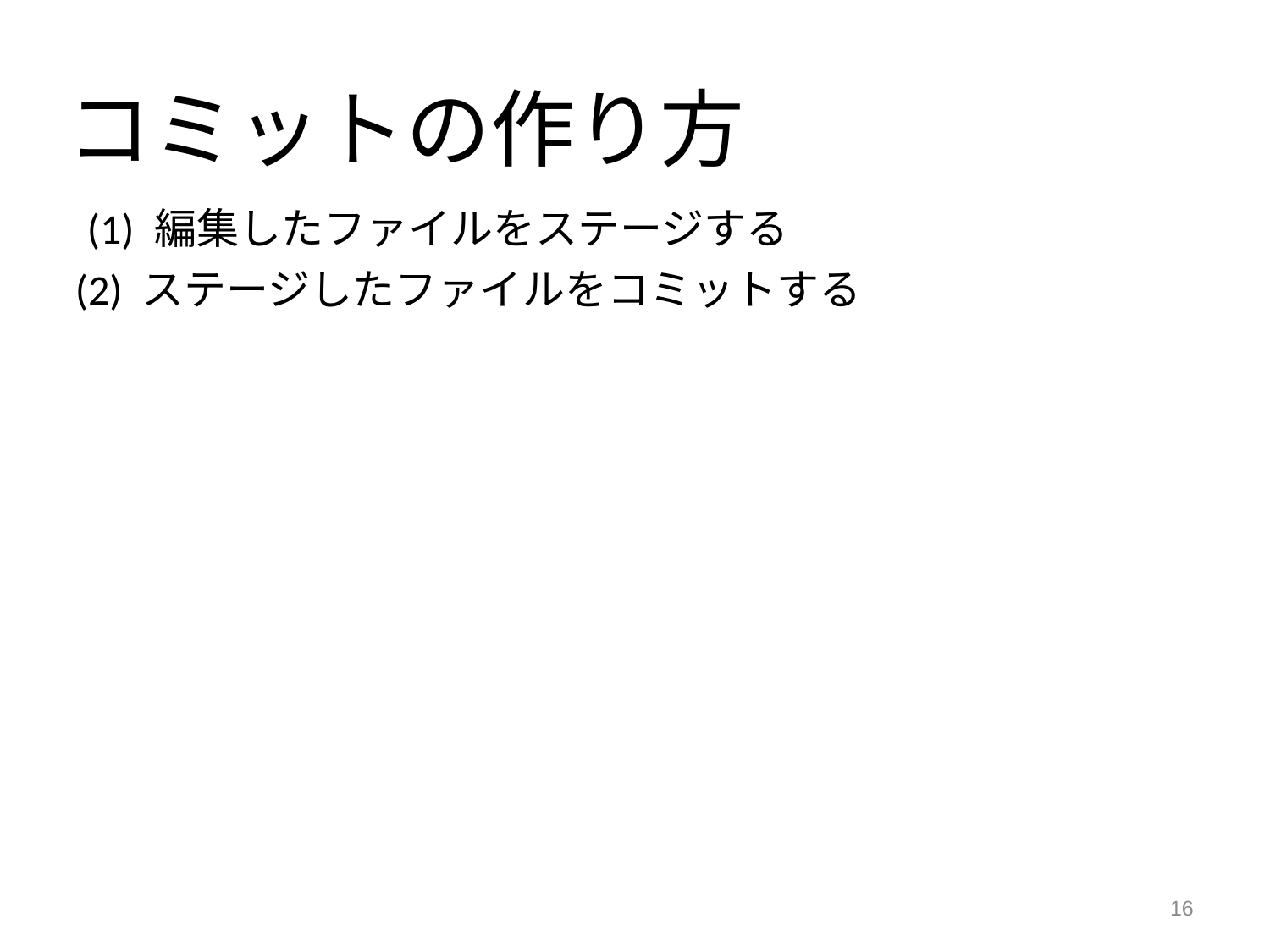

コミットの作り方
(1) 編集したファイルをステージする
(2) ステージしたファイルをコミットする
16